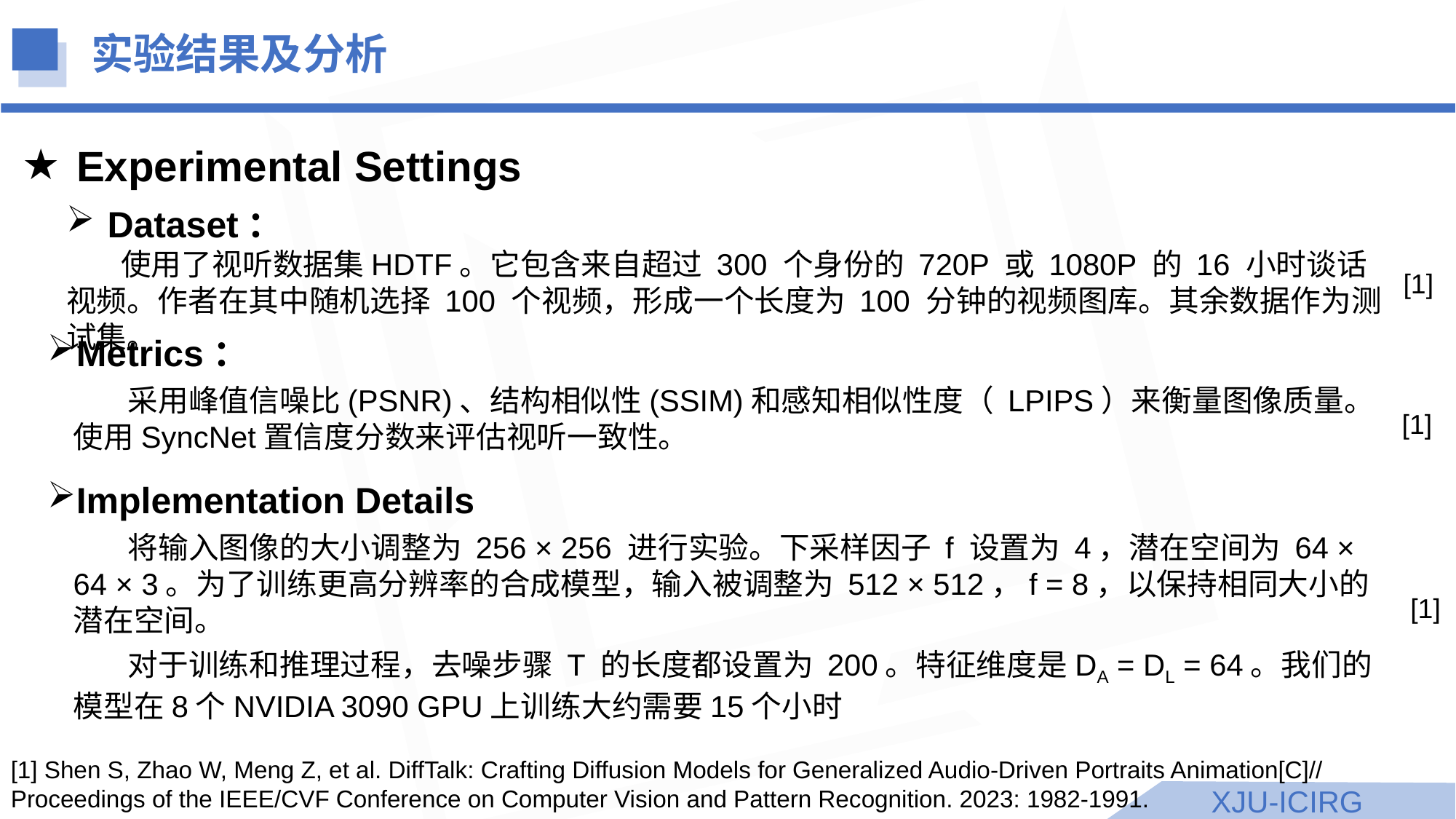

实验结果及分析

Experimental Settings
Dataset：
使用了视听数据集HDTF。它包含来自超过 300 个身份的 720P 或 1080P 的 16 小时谈话视频。作者在其中随机选择 100 个视频，形成一个长度为 100 分钟的视频图库。其余数据作为测试集。

[1]
Metrics：
采用峰值信噪比(PSNR)、结构相似性(SSIM)和感知相似性度（ LPIPS）来衡量图像质量。使用SyncNet置信度分数来评估视听一致性。

[1]
Implementation Details
将输入图像的大小调整为 256 × 256 进行实验。下采样因子 f 设置为 4，潜在空间为 64 × 64 × 3。为了训练更高分辨率的合成模型，输入被调整为 512 × 512，f = 8，以保持相同大小的潜在空间。
对于训练和推理过程，去噪步骤 T 的长度都设置为 200。特征维度是DA = DL = 64。我们的模型在8个NVIDIA 3090 GPU上训练大约需要15个小时

[1]
[1] Shen S, Zhao W, Meng Z, et al. DiffTalk: Crafting Diffusion Models for Generalized Audio-Driven Portraits Animation[C]// Proceedings of the IEEE/CVF Conference on Computer Vision and Pattern Recognition. 2023: 1982-1991.
XJU-ICIRG